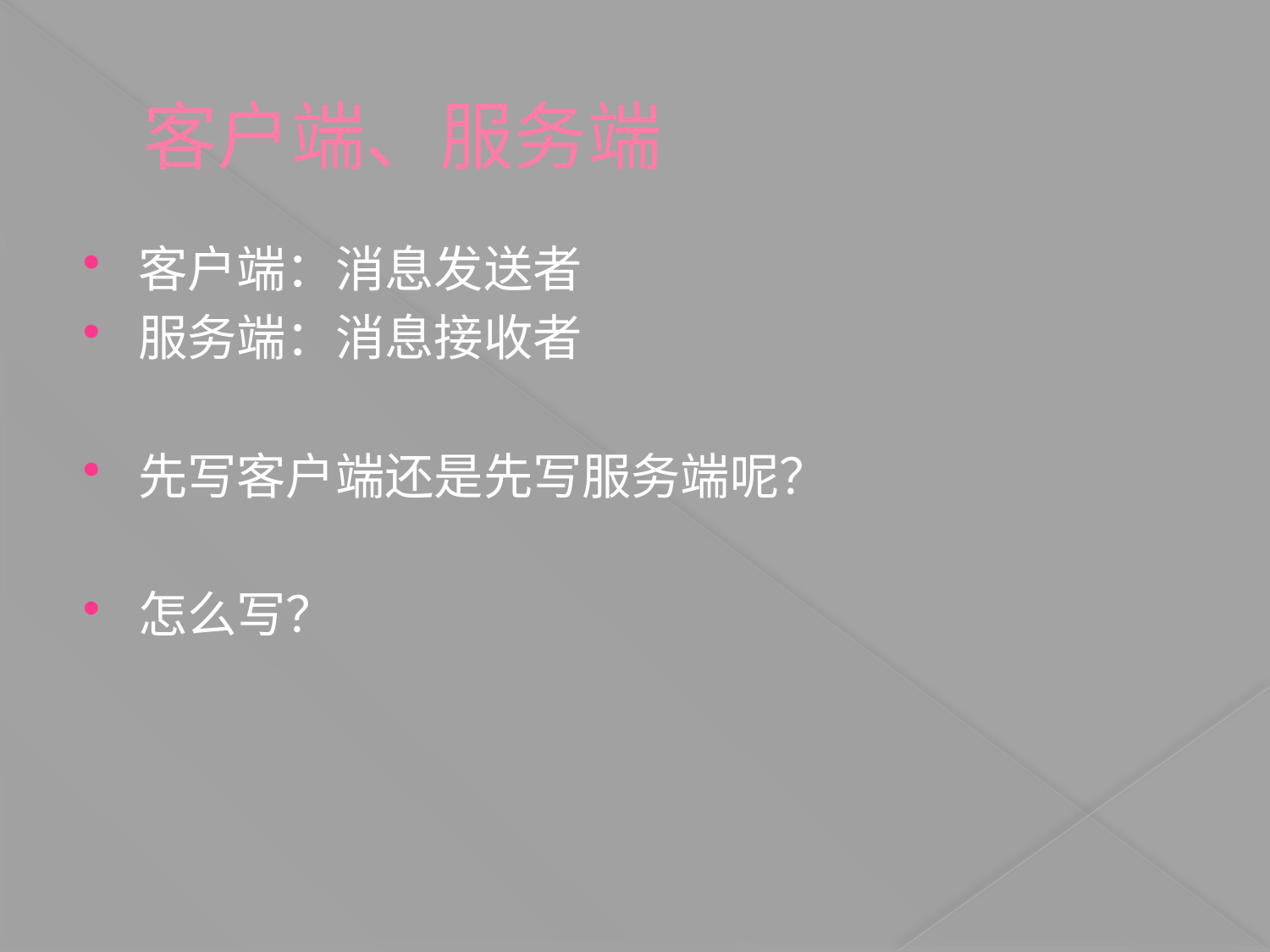

# 客户端、服务端
客户端：消息发送者
服务端：消息接收者

先写客户端还是先写服务端呢？

怎么写？